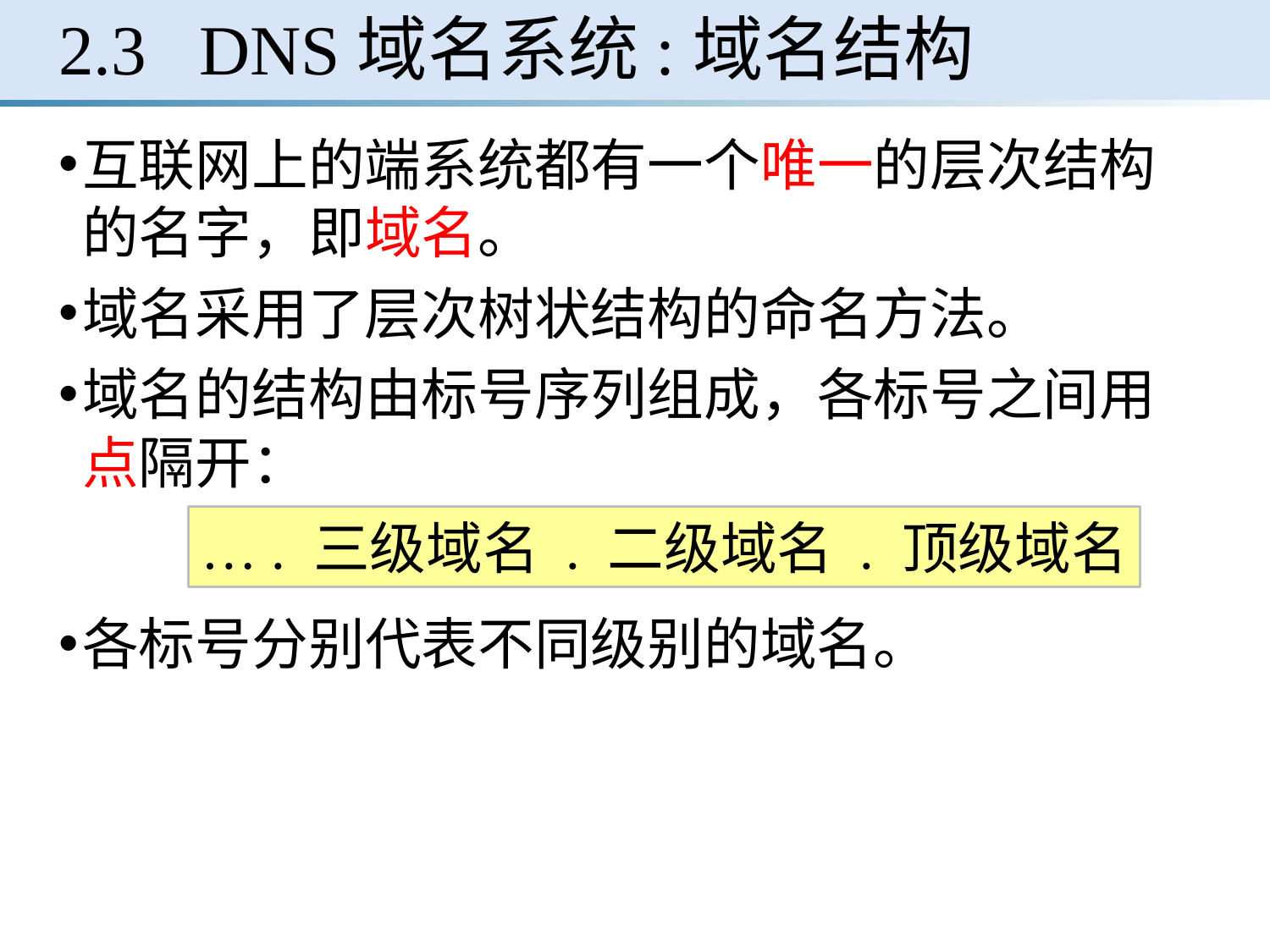

# 2.3   DNS域名系统:域名结构
互联网上的端系统都有一个唯一的层次结构的名字，即域名。
域名采用了层次树状结构的命名方法。
域名的结构由标号序列组成，各标号之间用点隔开：

各标号分别代表不同级别的域名。
… . 三级域名 . 二级域名 . 顶级域名